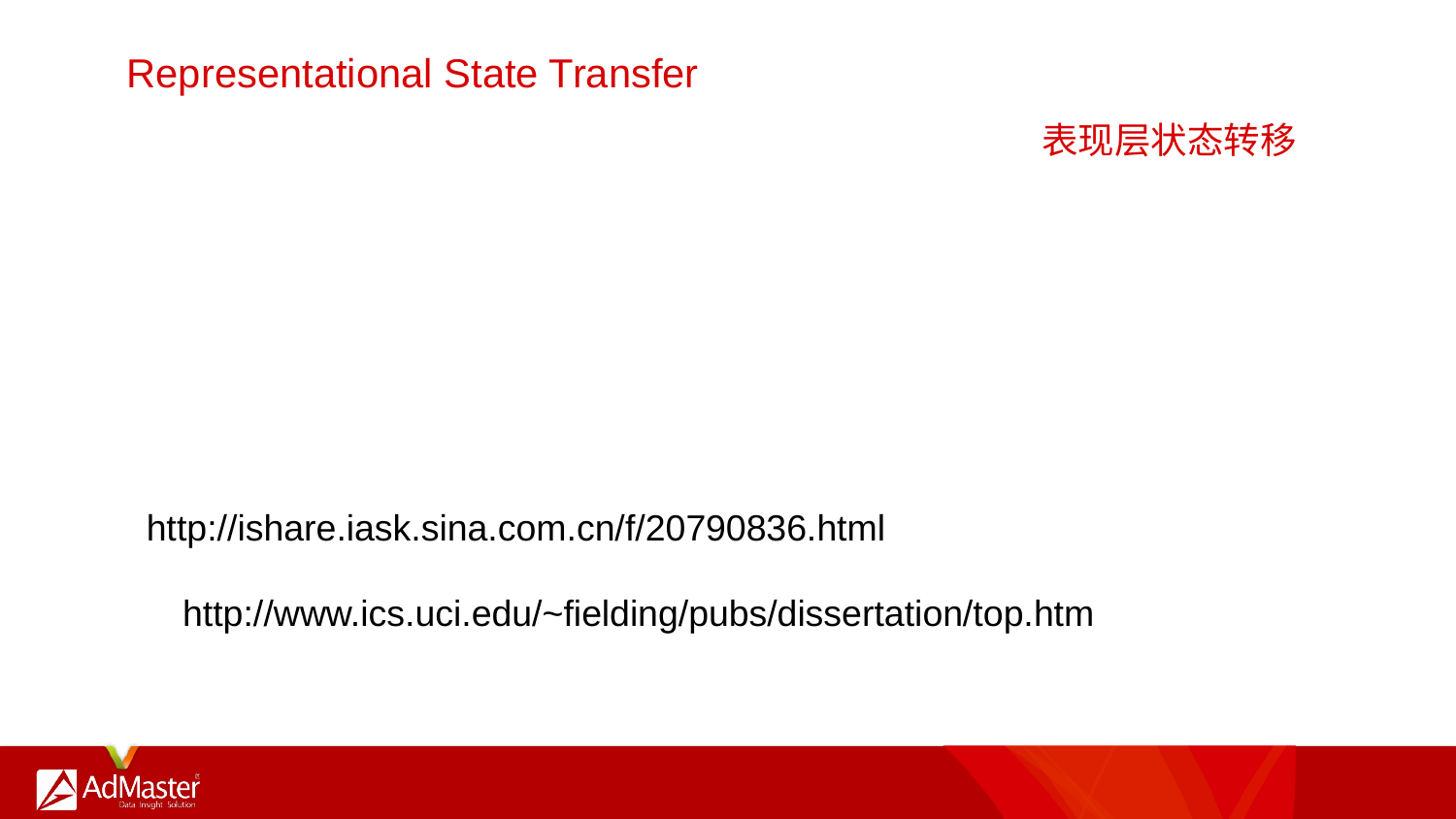

# Representational State Transfer
表现层状态转移
http://ishare.iask.sina.com.cn/f/20790836.html
http://www.ics.uci.edu/~fielding/pubs/dissertation/top.htm